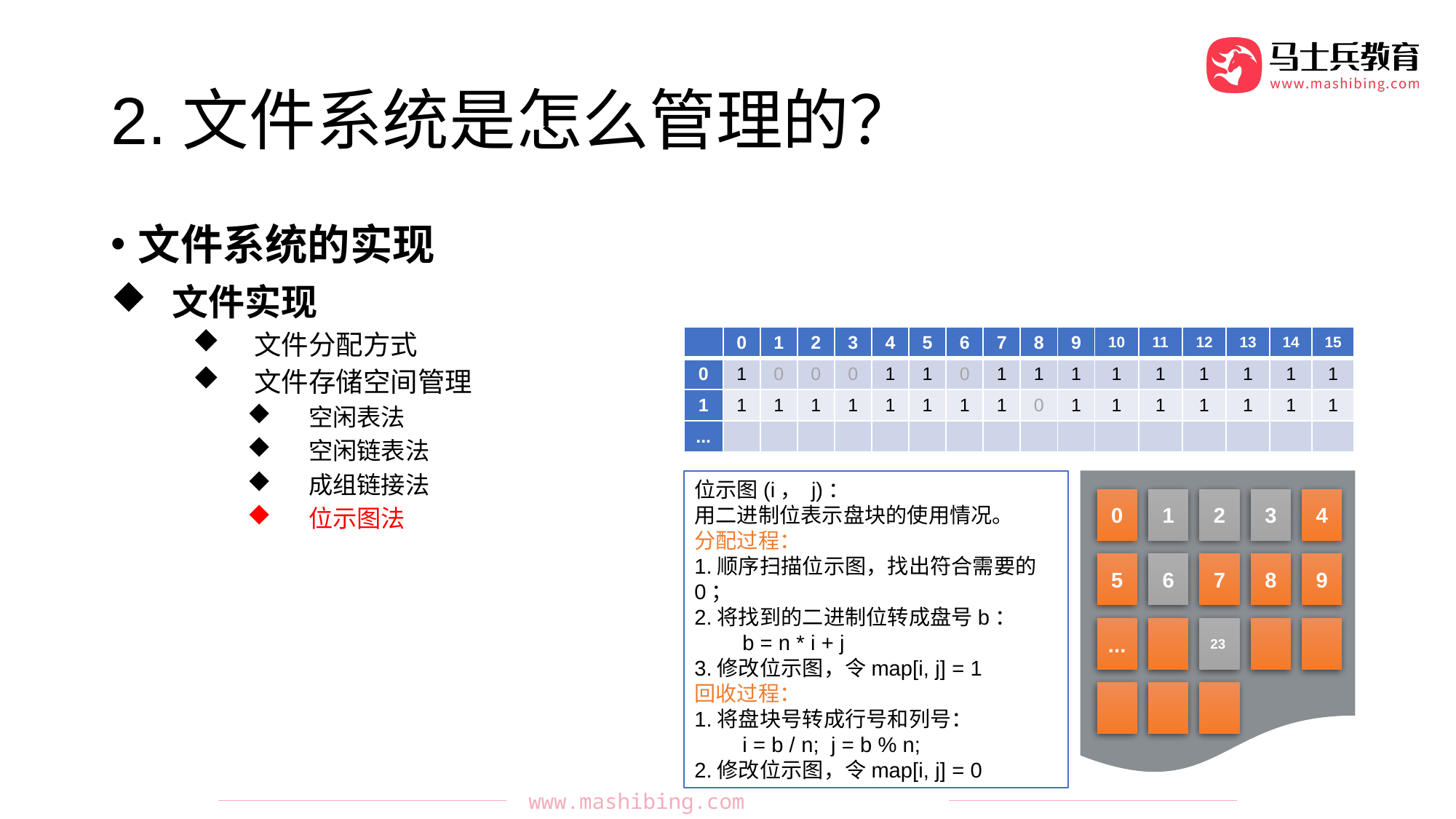

# 2.文件系统是怎么管理的？
文件系统的实现
文件实现
文件分配方式
文件存储空间管理
空闲表法
空闲链表法
成组链接法
位示图法

|  | 0 | 1 | 2 | 3 | 4 | 5 | 6 | 7 | 8 | 9 | 10 | 11 | 12 | 13 | 14 | 15 |
| --- | --- | --- | --- | --- | --- | --- | --- | --- | --- | --- | --- | --- | --- | --- | --- | --- |
| 0 | 1 | 0 | 0 | 0 | 1 | 1 | 0 | 1 | 1 | 1 | 1 | 1 | 1 | 1 | 1 | 1 |
| 1 | 1 | 1 | 1 | 1 | 1 | 1 | 1 | 1 | 0 | 1 | 1 | 1 | 1 | 1 | 1 | 1 |
| ... |  |  |  |  |  |  |  |  |  |  |  |  |  |  |  |  |
位示图(i， j)：
用二进制位表示盘块的使用情况。
分配过程：
1.顺序扫描位示图，找出符合需要的0；
2.将找到的二进制位转成盘号b：
        b = n * i + j
3.修改位示图，令map[i, j] = 1
回收过程：
1.将盘块号转成行号和列号：
        i = b / n;  j = b % n;
2.修改位示图，令map[i, j] = 0

0
1
2
3
4
5
6
7
8
9
...

23